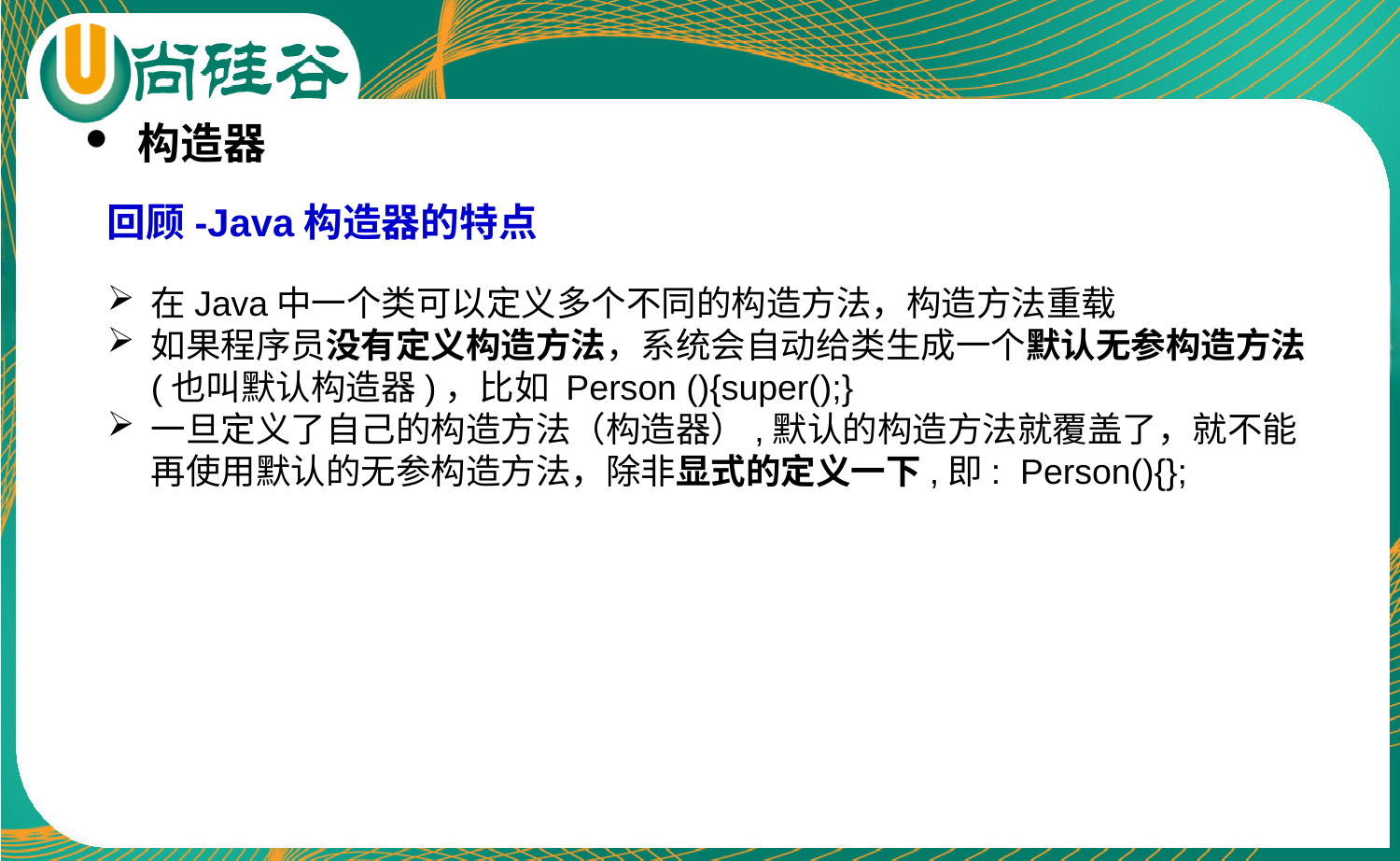

构造器

回顾-Java构造器的特点

在Java中一个类可以定义多个不同的构造方法，构造方法重载
如果程序员没有定义构造方法，系统会自动给类生成一个默认无参构造方法(也叫默认构造器)，比如 Person (){super();}
一旦定义了自己的构造方法（构造器）,默认的构造方法就覆盖了，就不能再使用默认的无参构造方法，除非显式的定义一下,即:  Person(){};